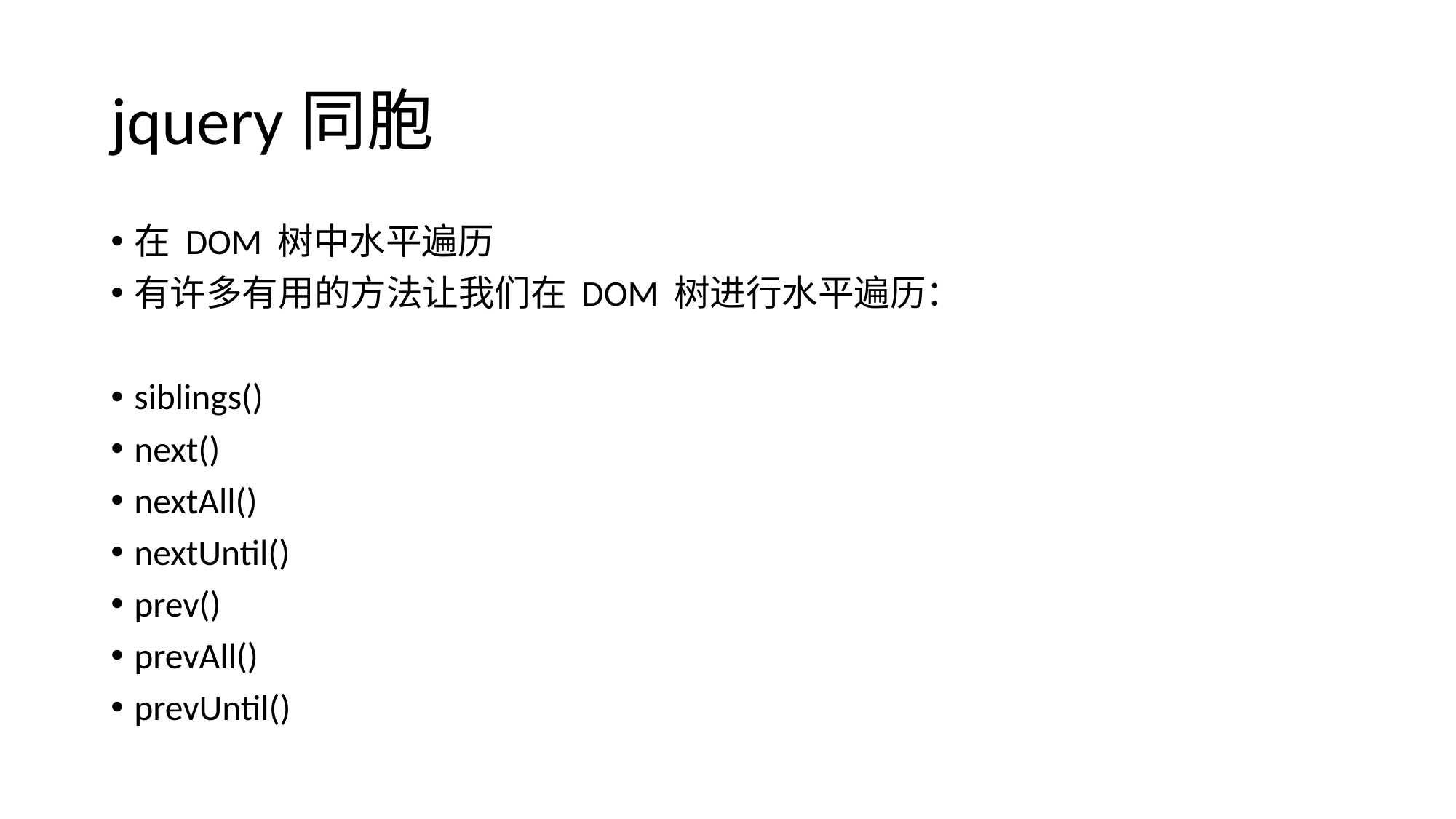

# jquery同胞
在 DOM 树中水平遍历
有许多有用的方法让我们在 DOM 树进行水平遍历：

siblings()
next()
nextAll()
nextUntil()
prev()
prevAll()
prevUntil()